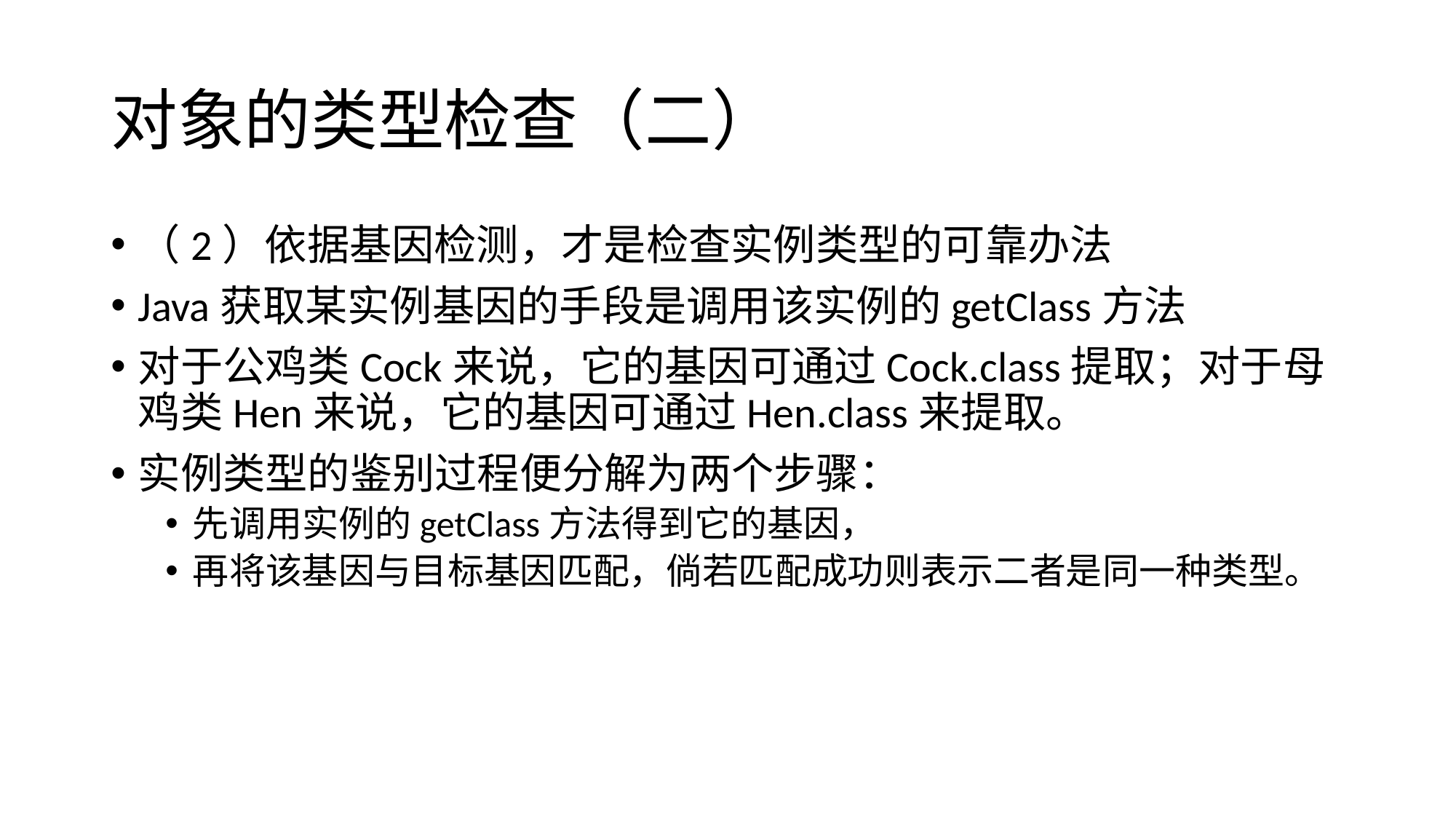

# 对象的类型检查（二）
（2）依据基因检测，才是检查实例类型的可靠办法
Java获取某实例基因的手段是调用该实例的getClass方法
对于公鸡类Cock来说，它的基因可通过Cock.class提取；对于母鸡类Hen来说，它的基因可通过Hen.class来提取。
实例类型的鉴别过程便分解为两个步骤：
先调用实例的getClass方法得到它的基因，
再将该基因与目标基因匹配，倘若匹配成功则表示二者是同一种类型。